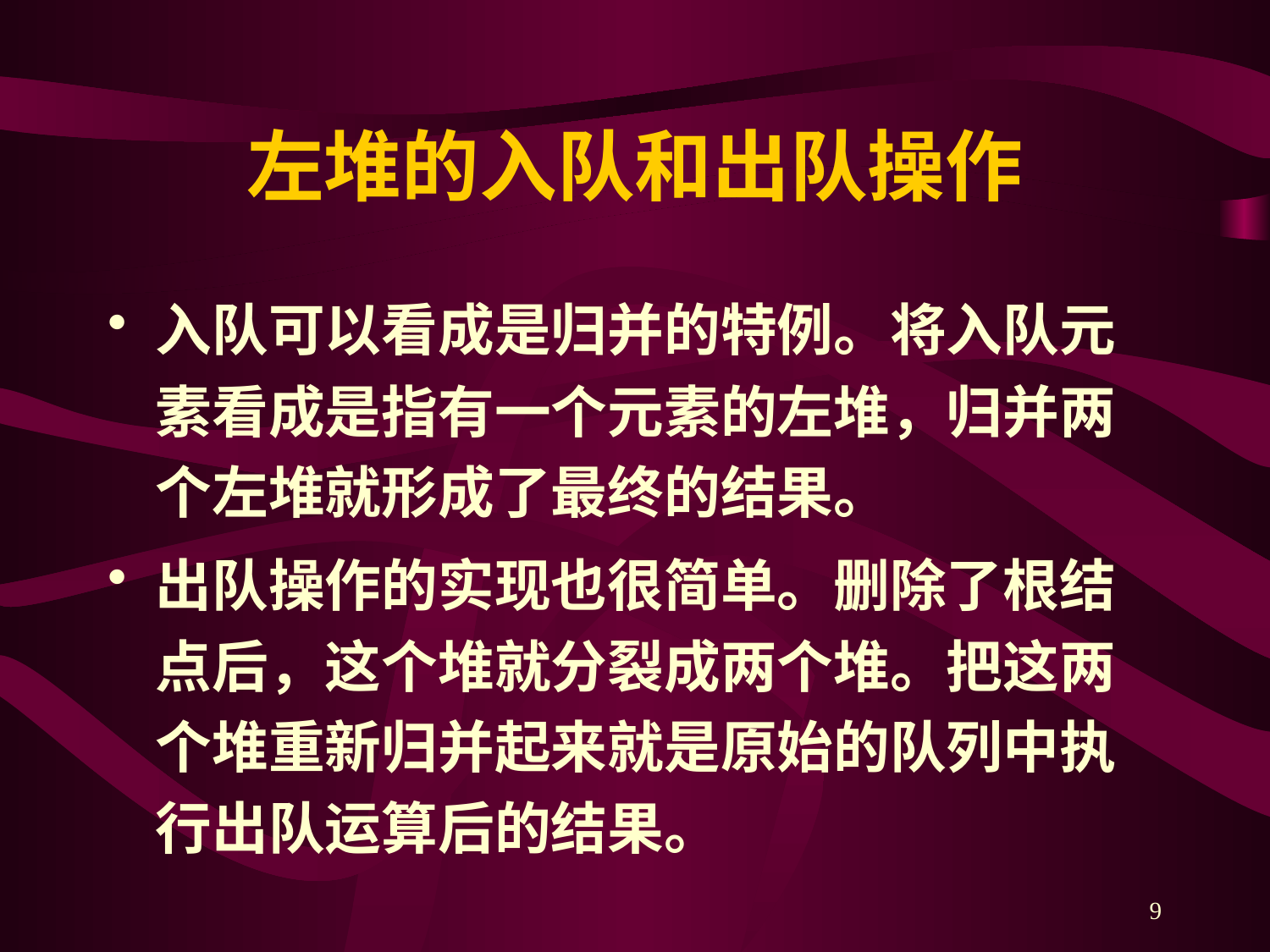

# 左堆的入队和出队操作
入队可以看成是归并的特例。将入队元素看成是指有一个元素的左堆，归并两个左堆就形成了最终的结果。
出队操作的实现也很简单。删除了根结点后，这个堆就分裂成两个堆。把这两个堆重新归并起来就是原始的队列中执行出队运算后的结果。
9